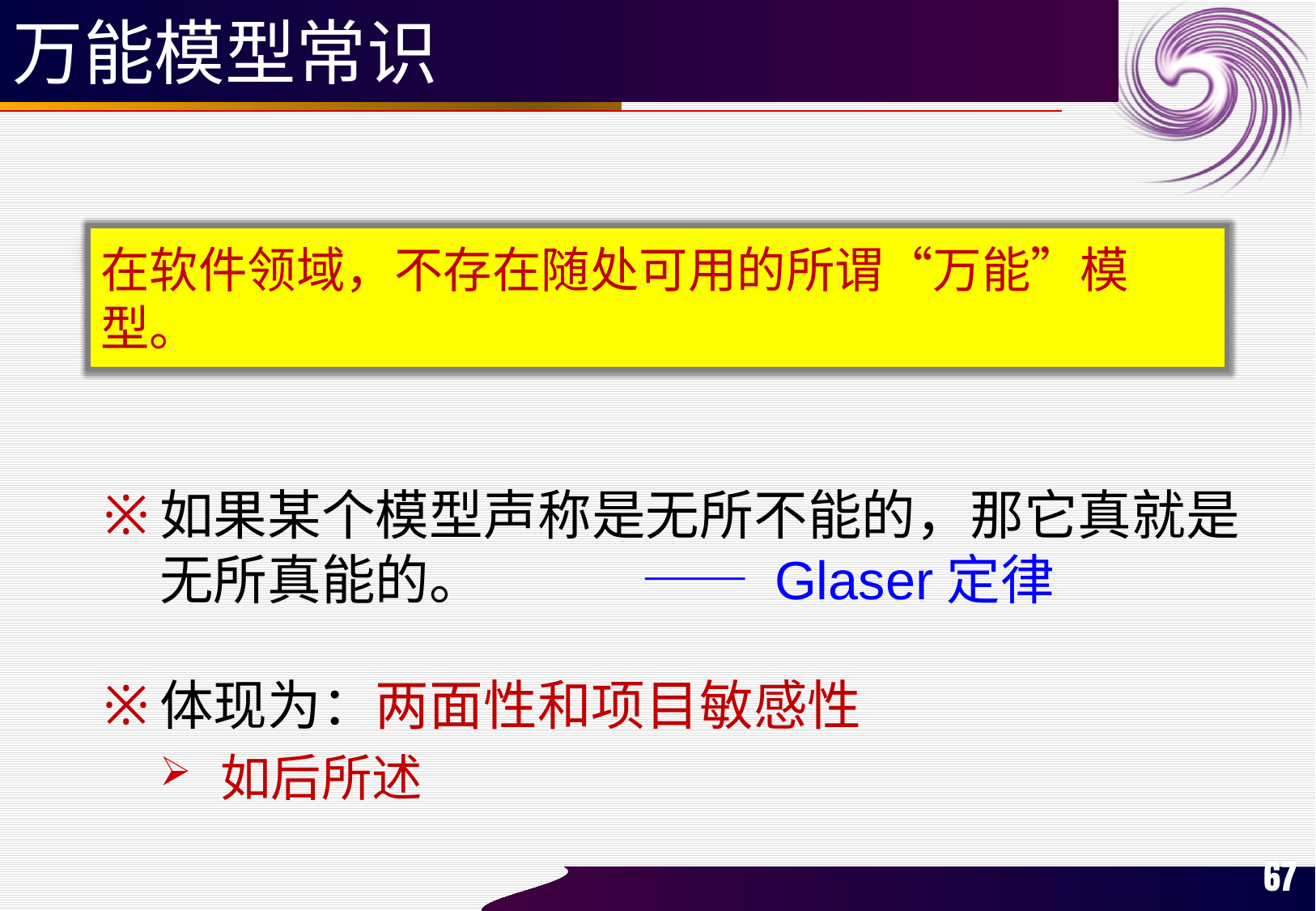

# 万能模型常识
在软件领域，不存在随处可用的所谓“万能”模型。
如果某个模型声称是无所不能的，那它真就是无所真能的。             —— Glaser定律

体现为：两面性和项目敏感性
如后所述

67